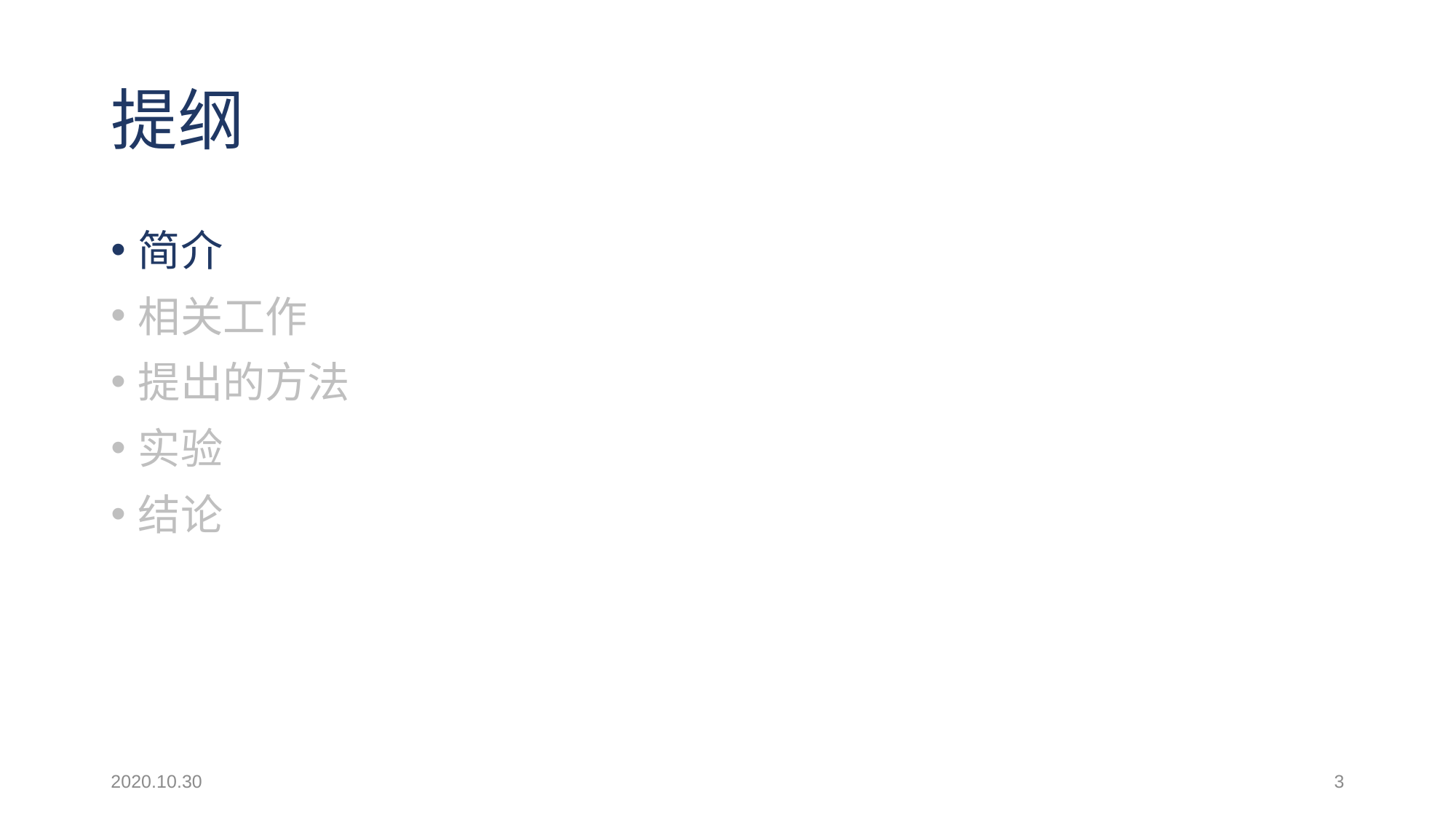

# 提纲
简介
相关工作
提出的方法
实验
结论
2020.10.30
3